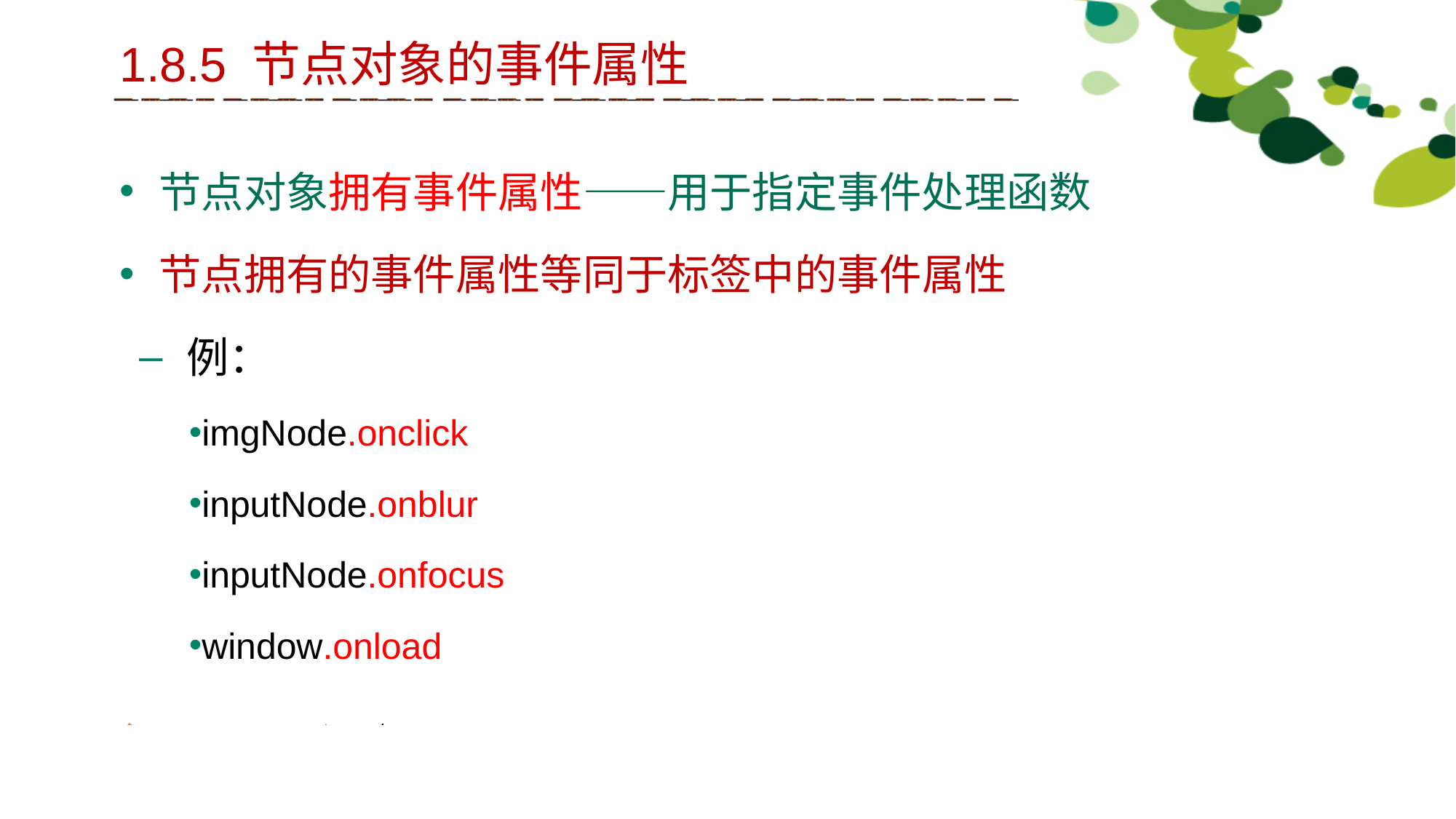

1.8.5 节点对象的事件属性
 节点对象拥有事件属性——用于指定事件处理函数
 节点拥有的事件属性等同于标签中的事件属性
 例：
imgNode.onclick
inputNode.onblur
inputNode.onfocus
window.onload